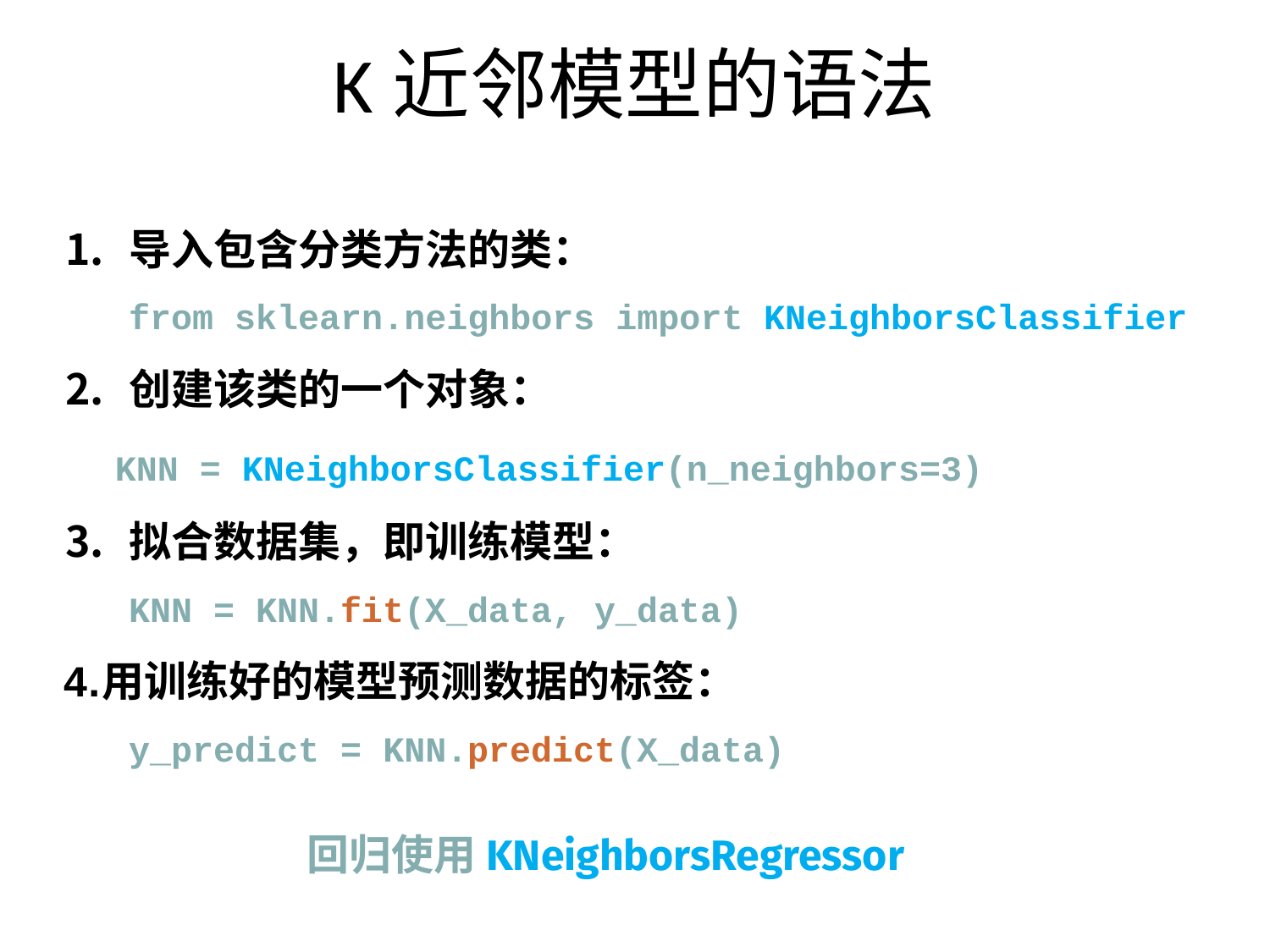

# K近邻模型的语法
导入包含分类方法的类：
   from sklearn.neighbors import KNeighborsClassifier
创建该类的一个对象：
     KNN = KNeighborsClassifier(n_neighbors=3)
拟合数据集，即训练模型：
KNN = KNN.fit(X_data, y_data)
用训练好的模型预测数据的标签：
y_predict = KNN.predict(X_data)
回归使用KNeighborsRegressor